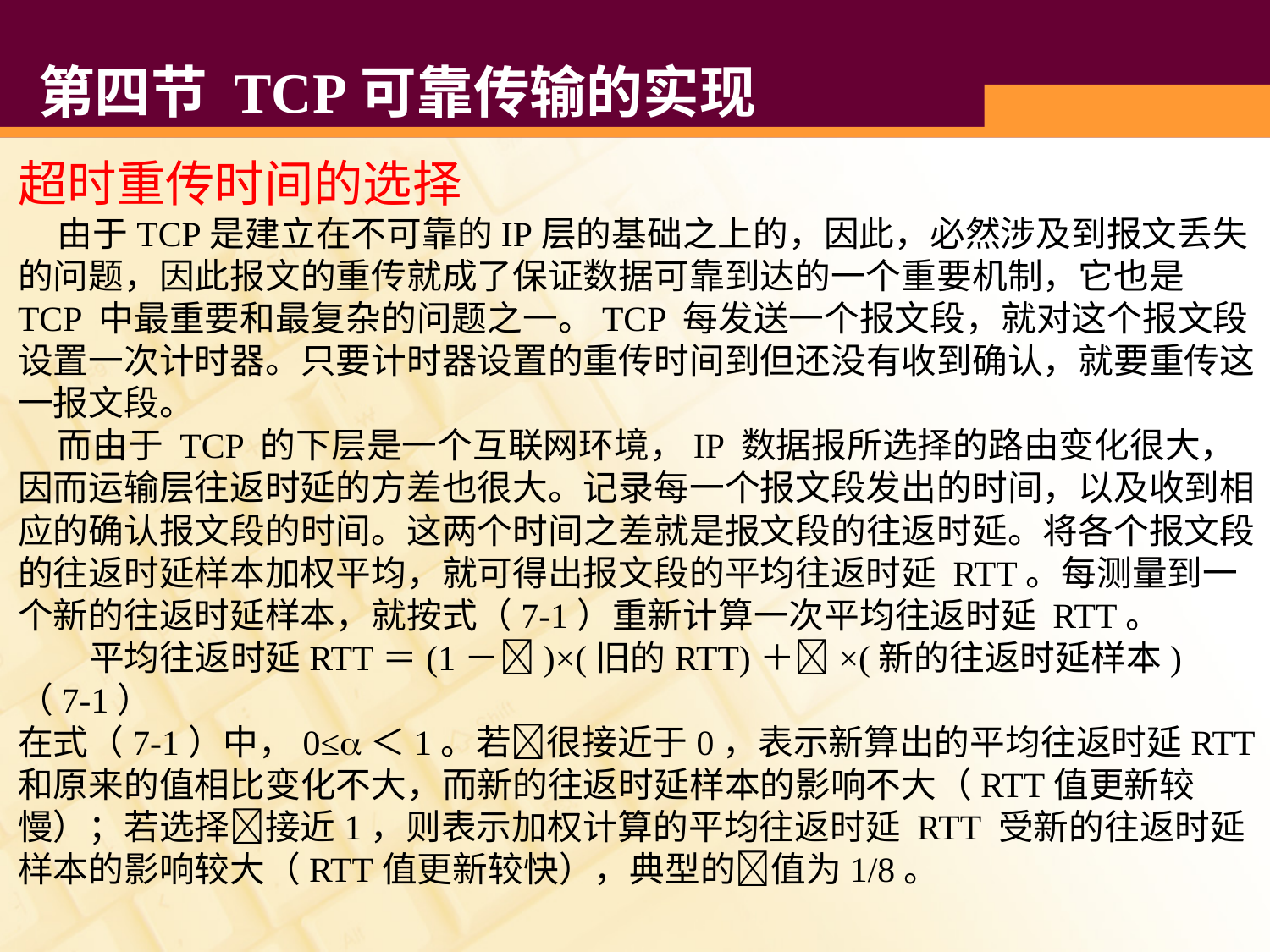

# 第四节 TCP可靠传输的实现
超时重传时间的选择
    由于TCP是建立在不可靠的IP层的基础之上的，因此，必然涉及到报文丢失的问题，因此报文的重传就成了保证数据可靠到达的一个重要机制，它也是 TCP 中最重要和最复杂的问题之一。TCP 每发送一个报文段，就对这个报文段设置一次计时器。只要计时器设置的重传时间到但还没有收到确认，就要重传这一报文段。
    而由于 TCP 的下层是一个互联网环境，IP 数据报所选择的路由变化很大，因而运输层往返时延的方差也很大。记录每一个报文段发出的时间，以及收到相应的确认报文段的时间。这两个时间之差就是报文段的往返时延。将各个报文段的往返时延样本加权平均，就可得出报文段的平均往返时延 RTT。每测量到一个新的往返时延样本，就按式（7-1）重新计算一次平均往返时延 RTT。
        平均往返时延RTT＝(1－α)×(旧的RTT)＋α×(新的往返时延样本) （7-1）
在式（7-1）中，0≤α＜1。若α很接近于0，表示新算出的平均往返时延RTT和原来的值相比变化不大，而新的往返时延样本的影响不大（RTT值更新较慢）；若选择α接近1，则表示加权计算的平均往返时延 RTT 受新的往返时延样本的影响较大（RTT值更新较快），典型的α值为1/8。